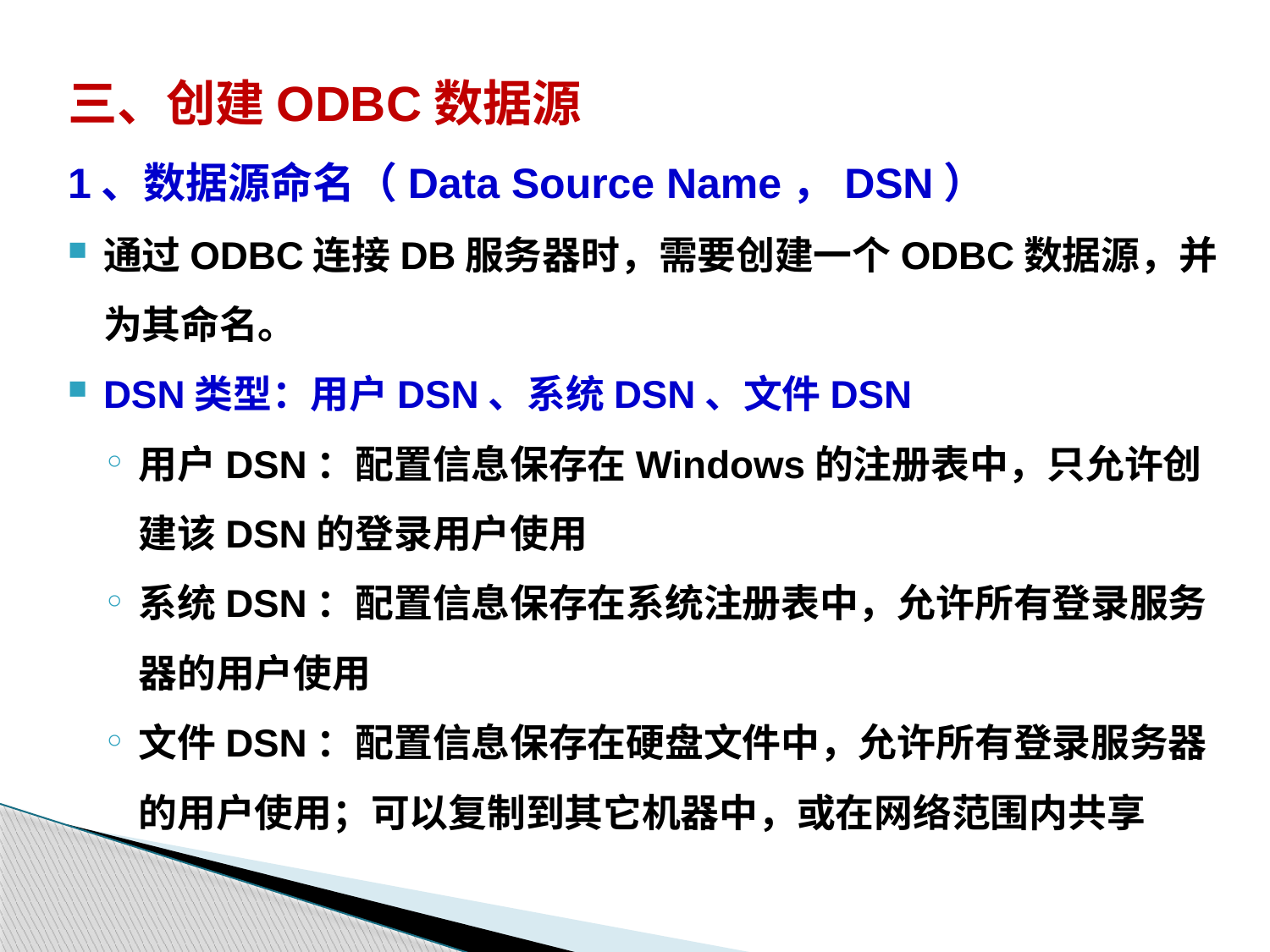

三、创建ODBC数据源
1、数据源命名（Data Source Name，DSN）
通过ODBC连接DB服务器时，需要创建一个ODBC数据源，并为其命名。
DSN类型：用户DSN、系统DSN、文件DSN
用户DSN：配置信息保存在Windows的注册表中，只允许创建该DSN的登录用户使用
系统DSN：配置信息保存在系统注册表中，允许所有登录服务器的用户使用
文件DSN：配置信息保存在硬盘文件中，允许所有登录服务器的用户使用；可以复制到其它机器中，或在网络范围内共享